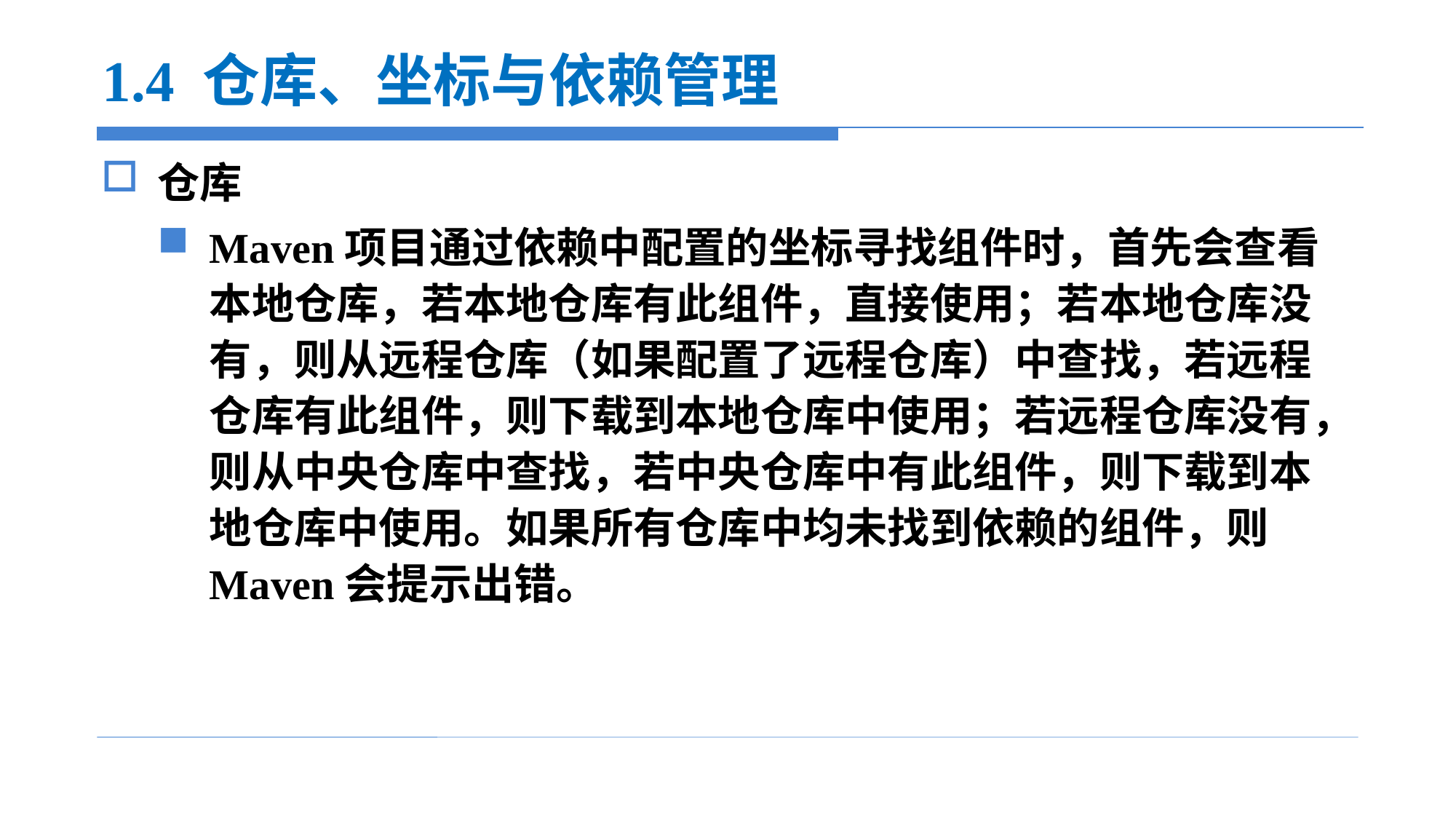

# 1.4 仓库、坐标与依赖管理
仓库
Maven项目通过依赖中配置的坐标寻找组件时，首先会查看本地仓库，若本地仓库有此组件，直接使用；若本地仓库没有，则从远程仓库（如果配置了远程仓库）中查找，若远程仓库有此组件，则下载到本地仓库中使用；若远程仓库没有，则从中央仓库中查找，若中央仓库中有此组件，则下载到本地仓库中使用。如果所有仓库中均未找到依赖的组件，则Maven会提示出错。
44